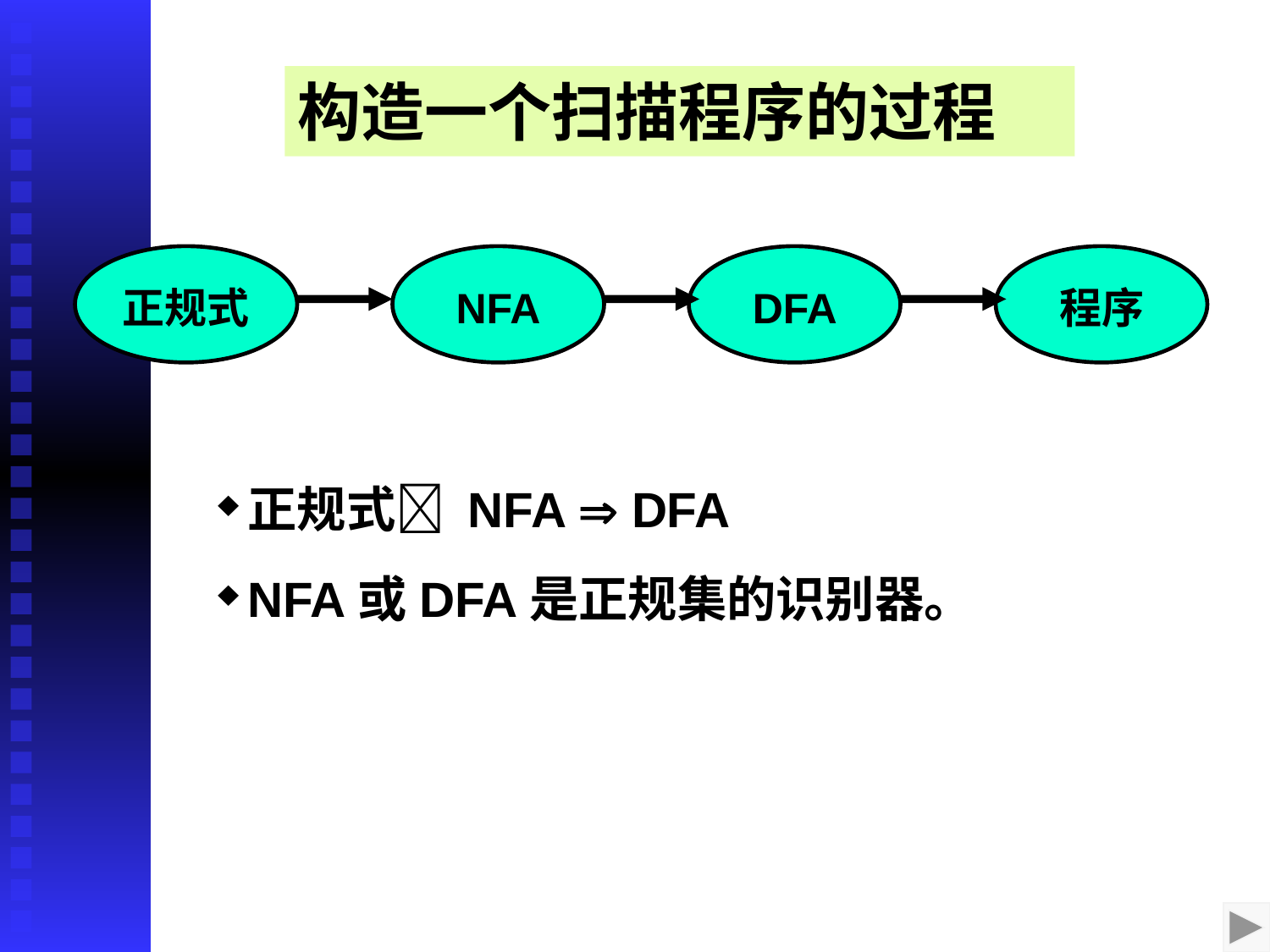

构造一个扫描程序的过程
正规式
NFA
DFA
程序

正规式⇒ NFA ⇒ DFA
NFA或DFA是正规集的识别器。